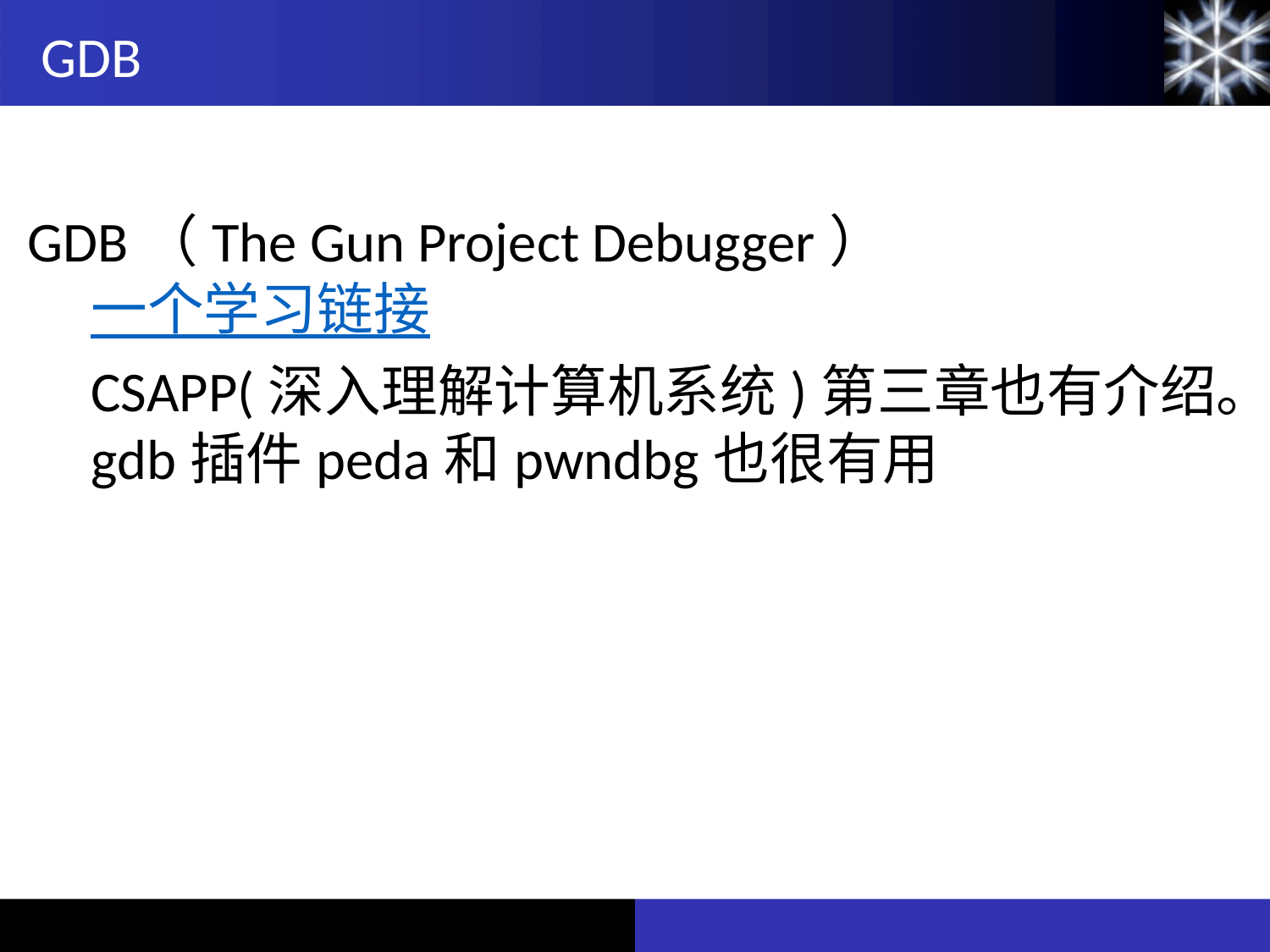

GDB
GDB（The Gun Project Debugger）
一个学习链接
CSAPP(深入理解计算机系统)第三章也有介绍。
gdb插件peda和pwndbg也很有用